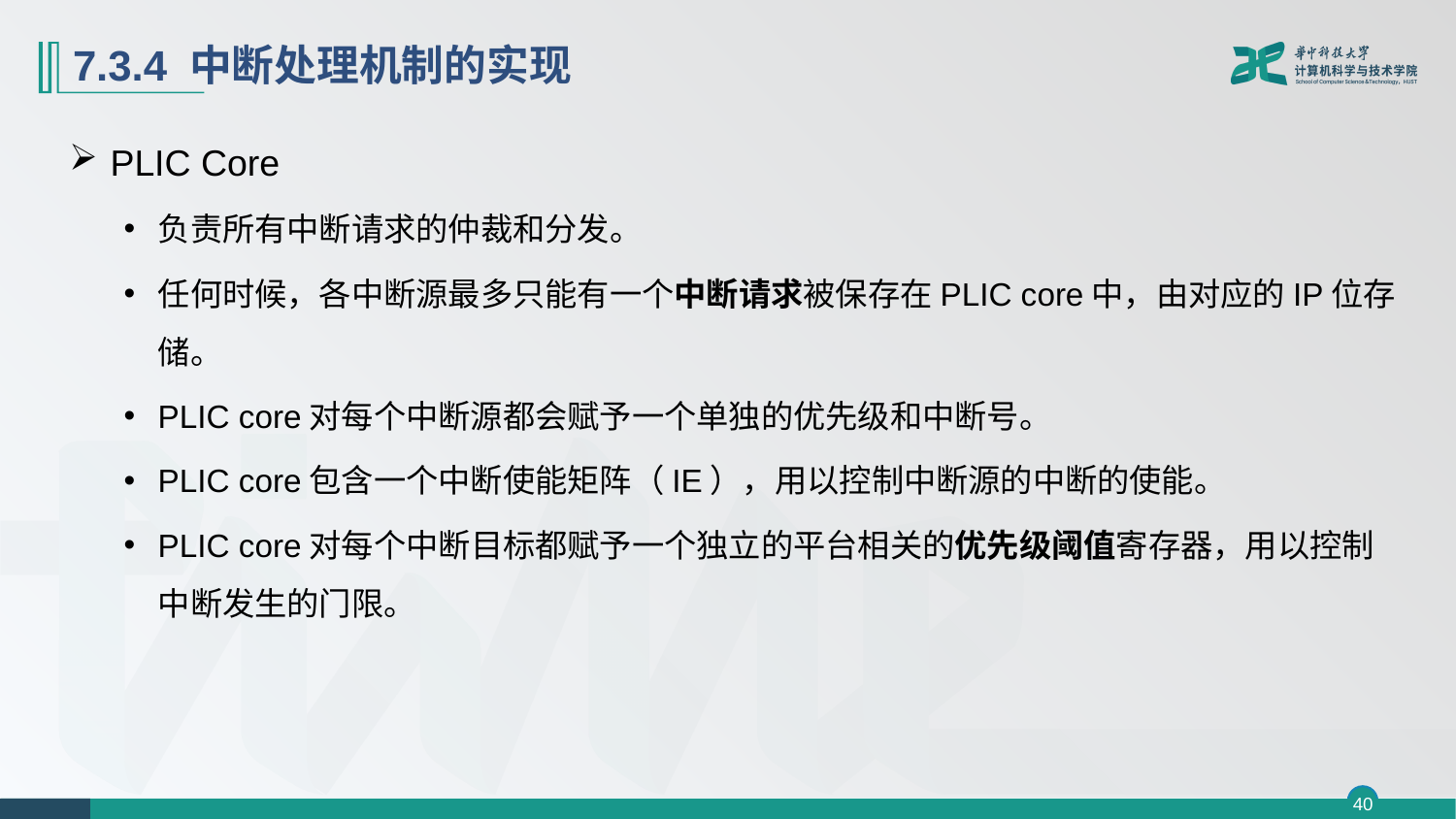

# 7.3.4 中断处理机制的实现
PLIC Core
负责所有中断请求的仲裁和分发。
任何时候，各中断源最多只能有一个中断请求被保存在PLIC core中，由对应的IP位存储。
PLIC core对每个中断源都会赋予一个单独的优先级和中断号。
PLIC core包含一个中断使能矩阵（IE），用以控制中断源的中断的使能。
PLIC core对每个中断目标都赋予一个独立的平台相关的优先级阈值寄存器，用以控制中断发生的门限。